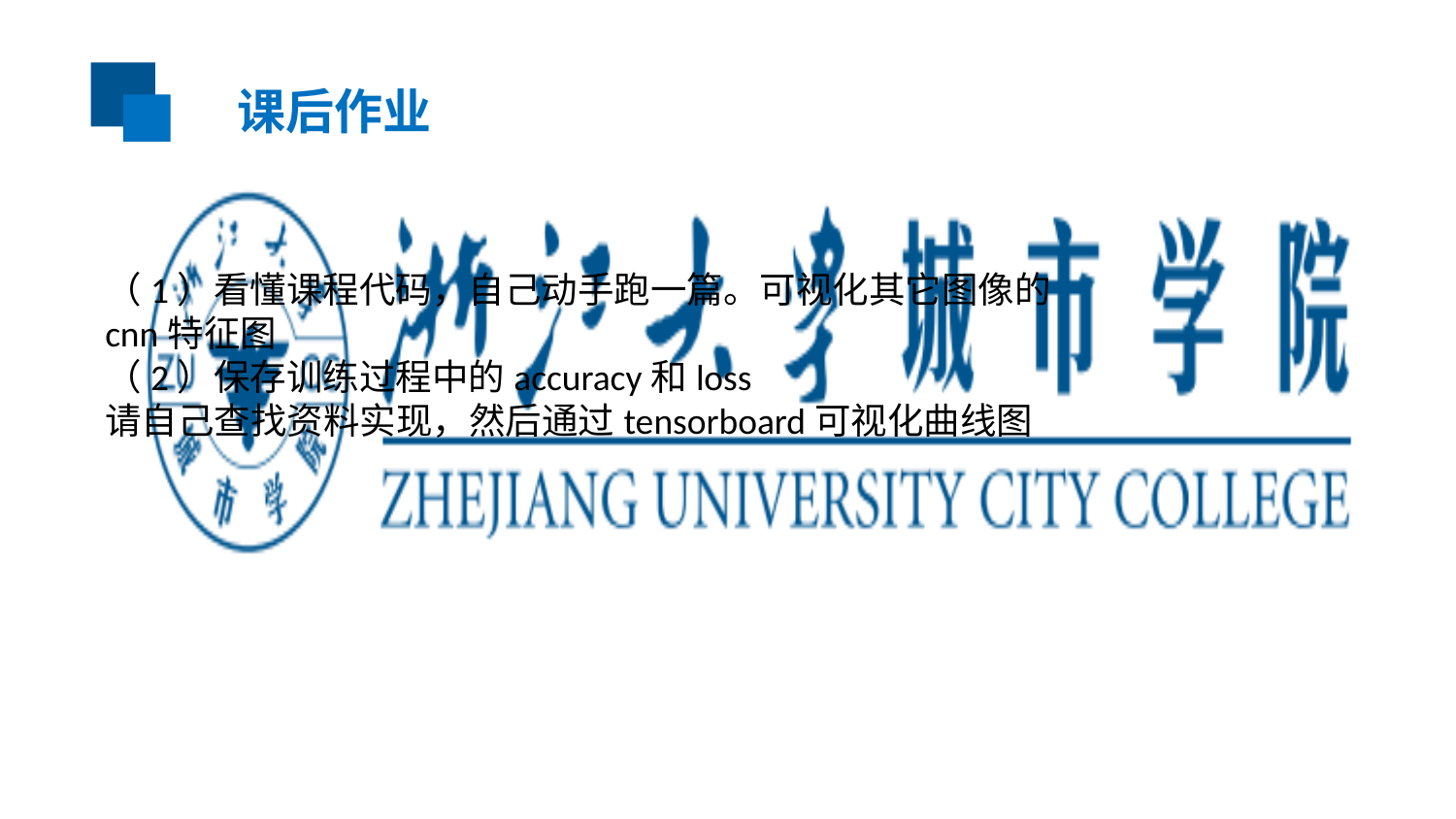

课后作业

（1）看懂课程代码，自己动手跑一篇。可视化其它图像的cnn特征图
（2）保存训练过程中的accuracy和loss
请自己查找资料实现，然后通过tensorboard可视化曲线图